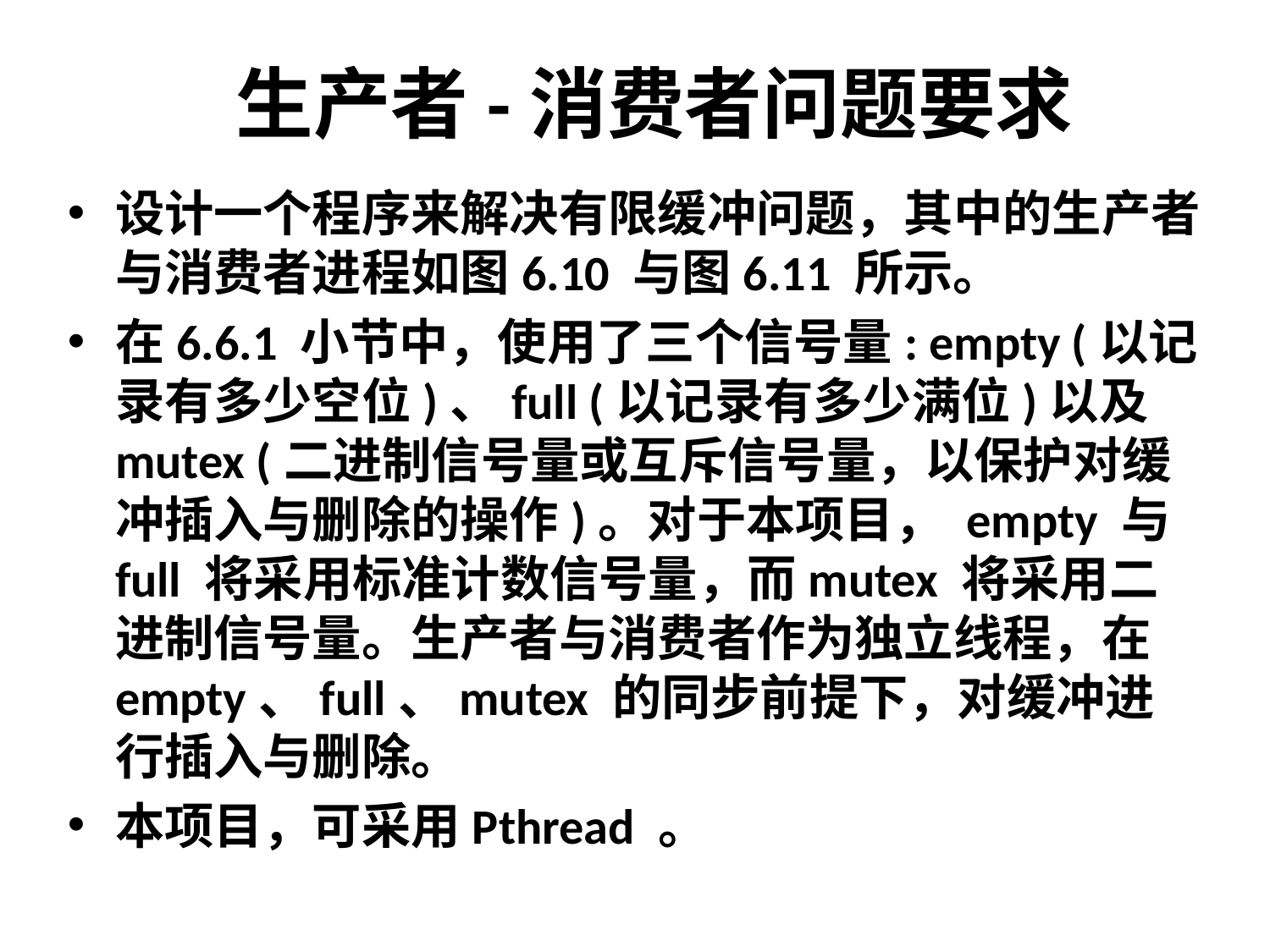

# 生产者-消费者问题要求
设计一个程序来解决有限缓冲问题，其中的生产者与消费者进程如图6.10 与图6.11 所示。
在6.6.1 小节中，使用了三个信号量: empty (以记录有多少空位)、full (以记录有多少满位)以及mutex (二进制信号量或互斥信号量，以保护对缓冲插入与删除的操作)。对于本项目， empty 与full 将采用标准计数信号量，而mutex 将采用二进制信号量。生产者与消费者作为独立线程，在empty、full、mutex 的同步前提下，对缓冲进行插入与删除。
本项目，可采用Pthread 。